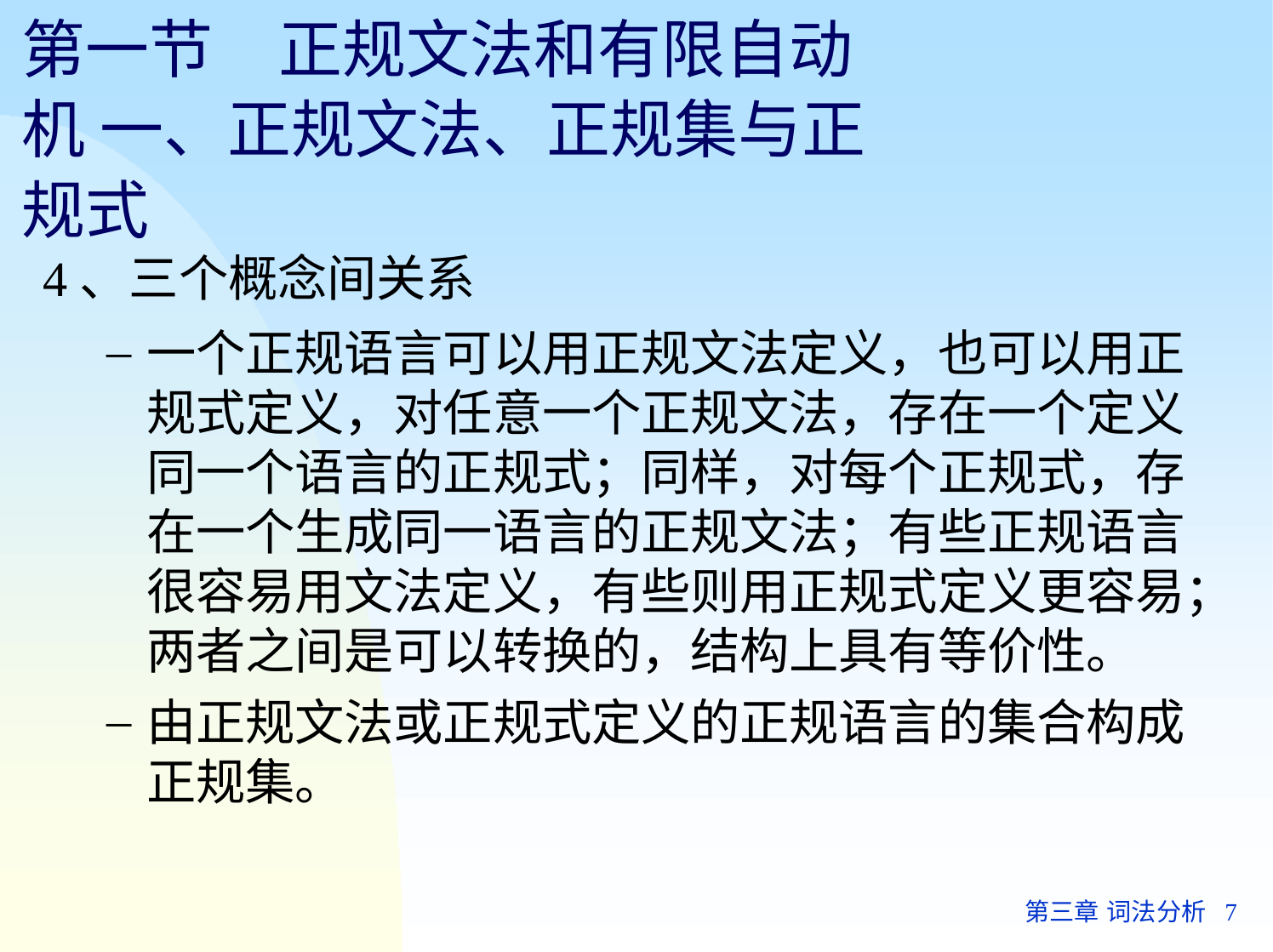

# 第一节	正规文法和有限自动机 一、正规文法、正规集与正规式
4、三个概念间关系
一个正规语言可以用正规文法定义，也可以用正 规式定义，对任意一个正规文法，存在一个定义 同一个语言的正规式；同样，对每个正规式，存 在一个生成同一语言的正规文法；有些正规语言 很容易用文法定义，有些则用正规式定义更容易； 两者之间是可以转换的，结构上具有等价性。
由正规文法或正规式定义的正规语言的集合构成 正规集。
第三章 词法分析	7